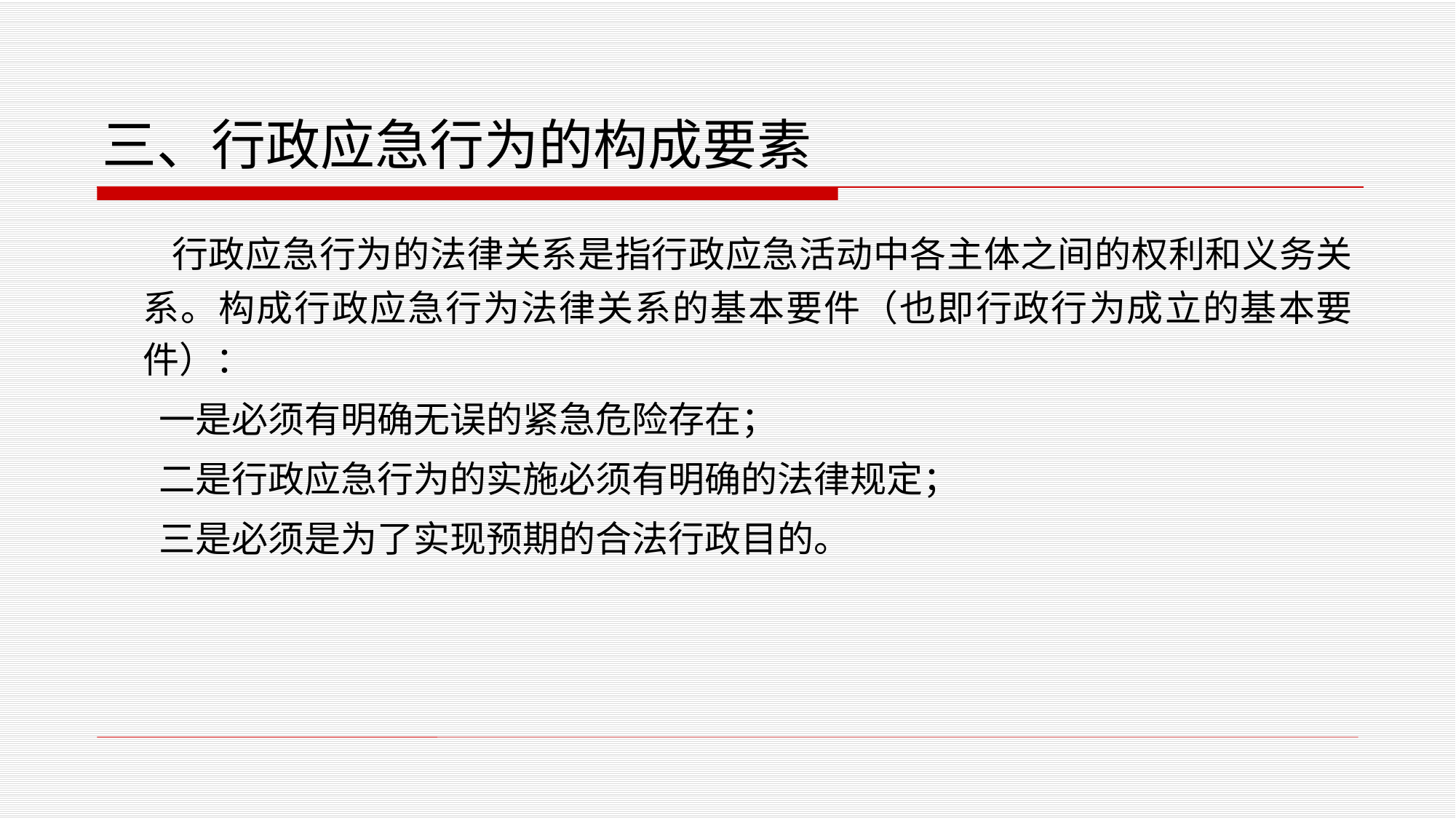

# 三、行政应急行为的构成要素
      行政应急行为的法律关系是指行政应急活动中各主体之间的权利和义务关系。构成行政应急行为法律关系的基本要件（也即行政行为成立的基本要件）：
      一是必须有明确无误的紧急危险存在；
      二是行政应急行为的实施必须有明确的法律规定；
      三是必须是为了实现预期的合法行政目的。